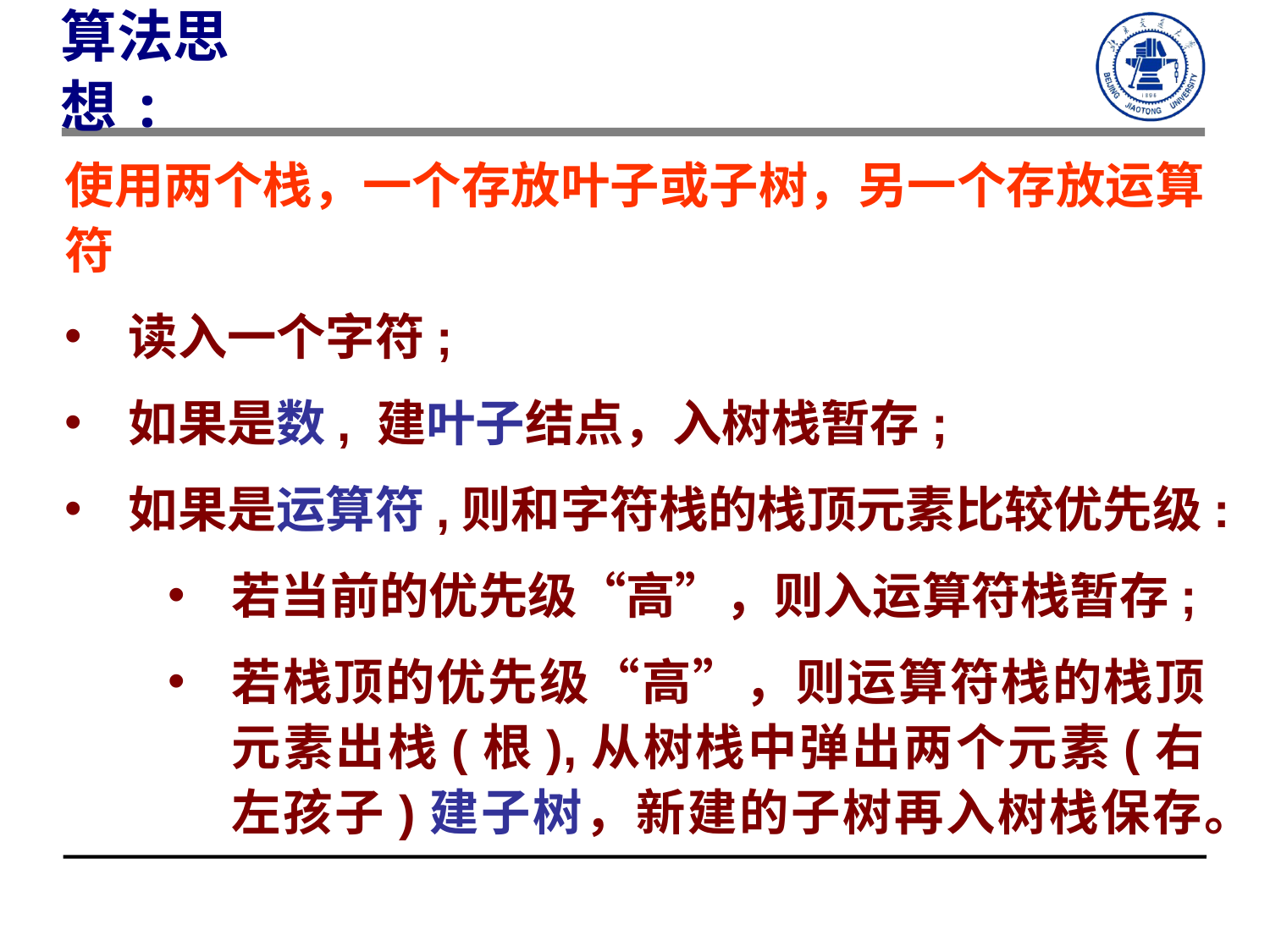

算法思想:
使用两个栈，一个存放叶子或子树，另一个存放运算符
读入一个字符;
如果是数, 建叶子结点，入树栈暂存;
如果是运算符,则和字符栈的栈顶元素比较优先级:
若当前的优先级“高”，则入运算符栈暂存;
若栈顶的优先级“高”，则运算符栈的栈顶元素出栈(根),从树栈中弹出两个元素(右左孩子)建子树，新建的子树再入树栈保存。